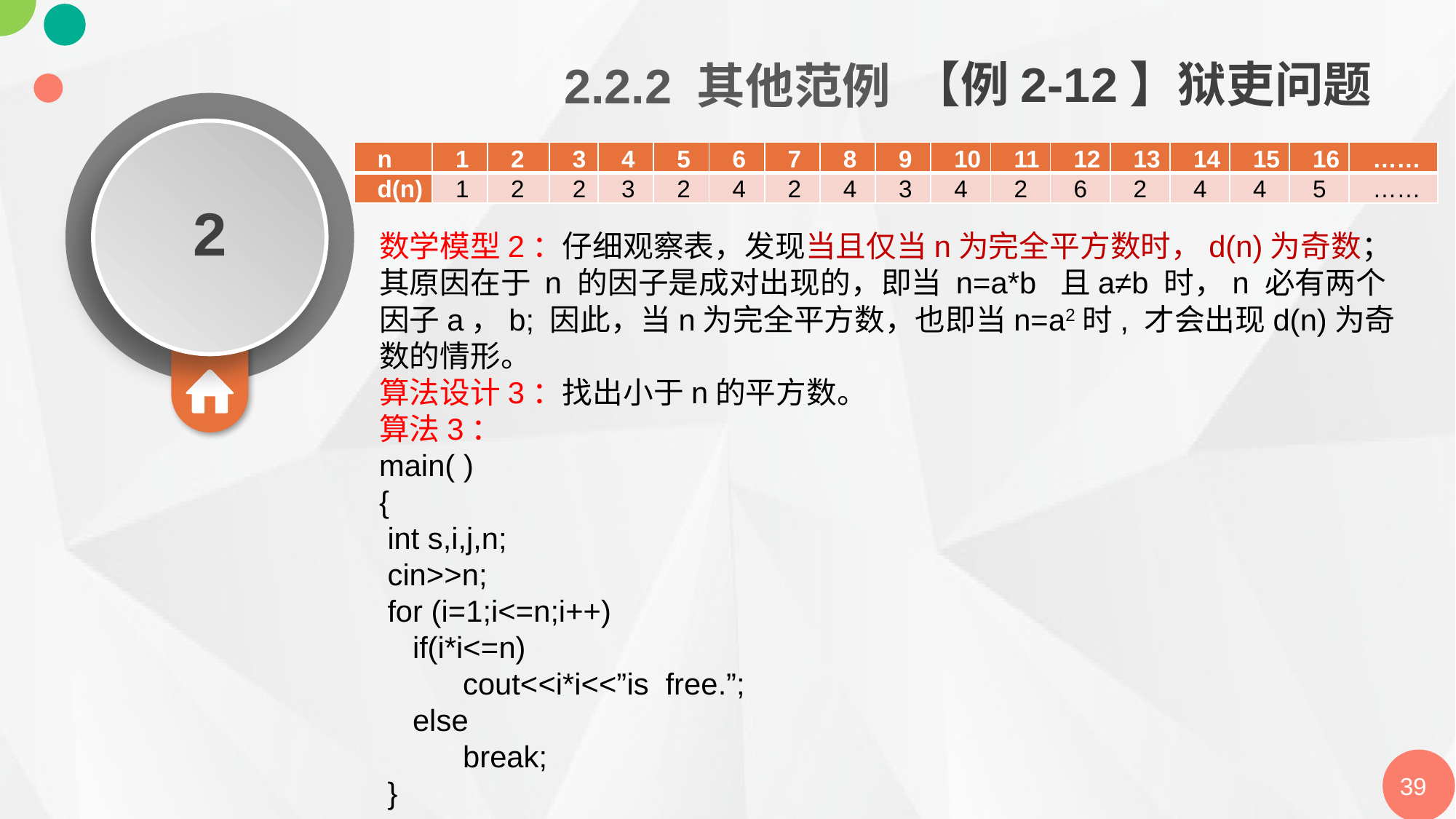

【例2-12】狱吏问题
2.2.2 其他范例

| n | 1 | 2 | 3 | 4 | 5 | 6 | 7 | 8 | 9 | 10 | 11 | 12 | 13 | 14 | 15 | 16 | …… |
| --- | --- | --- | --- | --- | --- | --- | --- | --- | --- | --- | --- | --- | --- | --- | --- | --- | --- |
| d(n) | 1 | 2 | 2 | 3 | 2 | 4 | 2 | 4 | 3 | 4 | 2 | 6 | 2 | 4 | 4 | 5 | …… |
2
数学模型2：仔细观察表，发现当且仅当n为完全平方数时，d(n)为奇数；其原因在于 n 的因子是成对出现的，即当 n=a*b  且a≠b 时，n 必有两个因子a，b; 因此，当n为完全平方数，也即当n=a2时, 才会出现d(n)为奇数的情形。
算法设计3：找出小于n的平方数。
算法3：
main( )
{
 int s,i,j,n;
 cin>>n;
 for (i=1;i<=n;i++)
    if(i*i<=n)
          cout<<i*i<<”is  free.”;
    else
          break;
 }